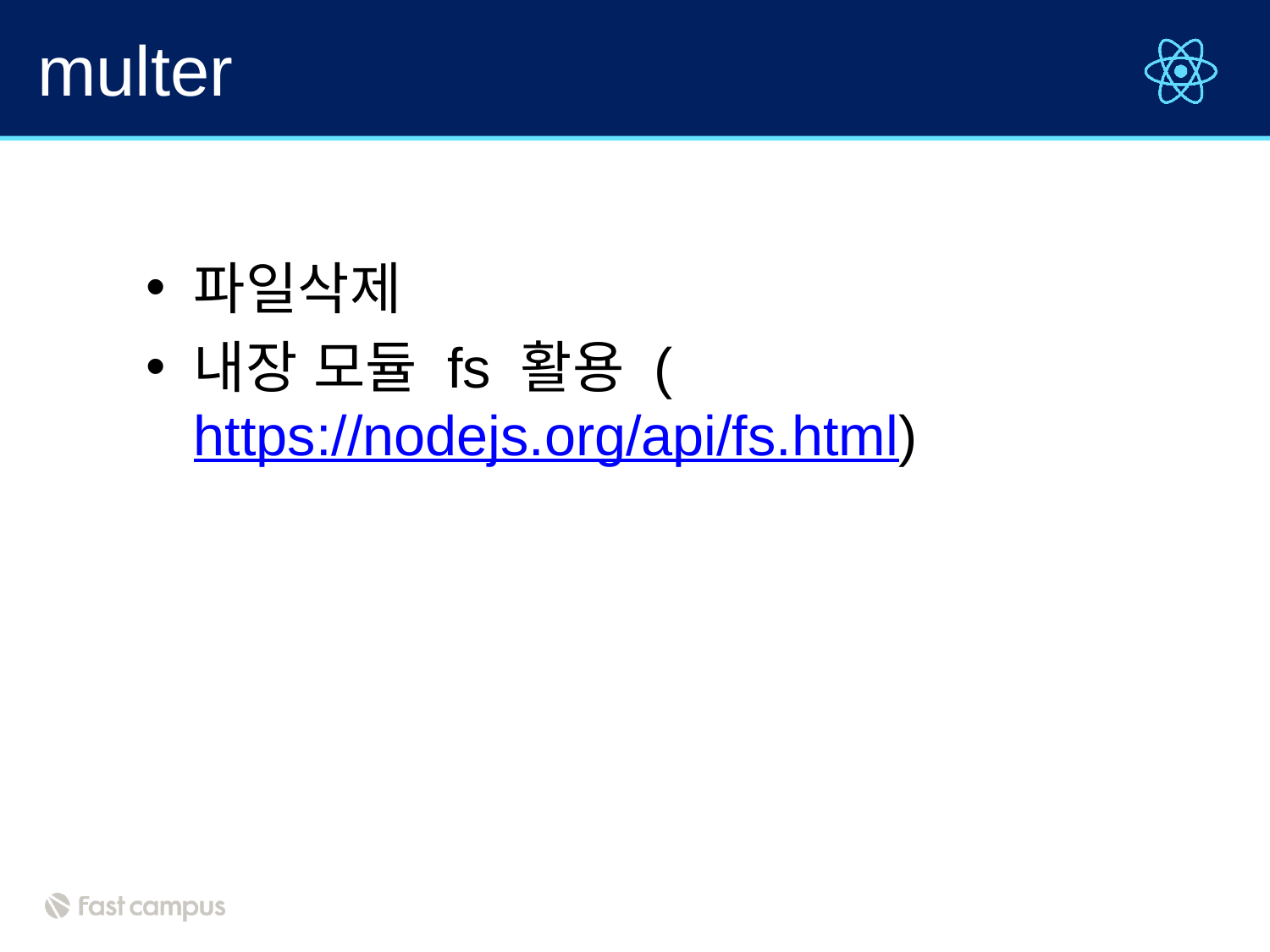

# multer
파일삭제
내장 모듈 fs 활용 (https://nodejs.org/api/fs.html)